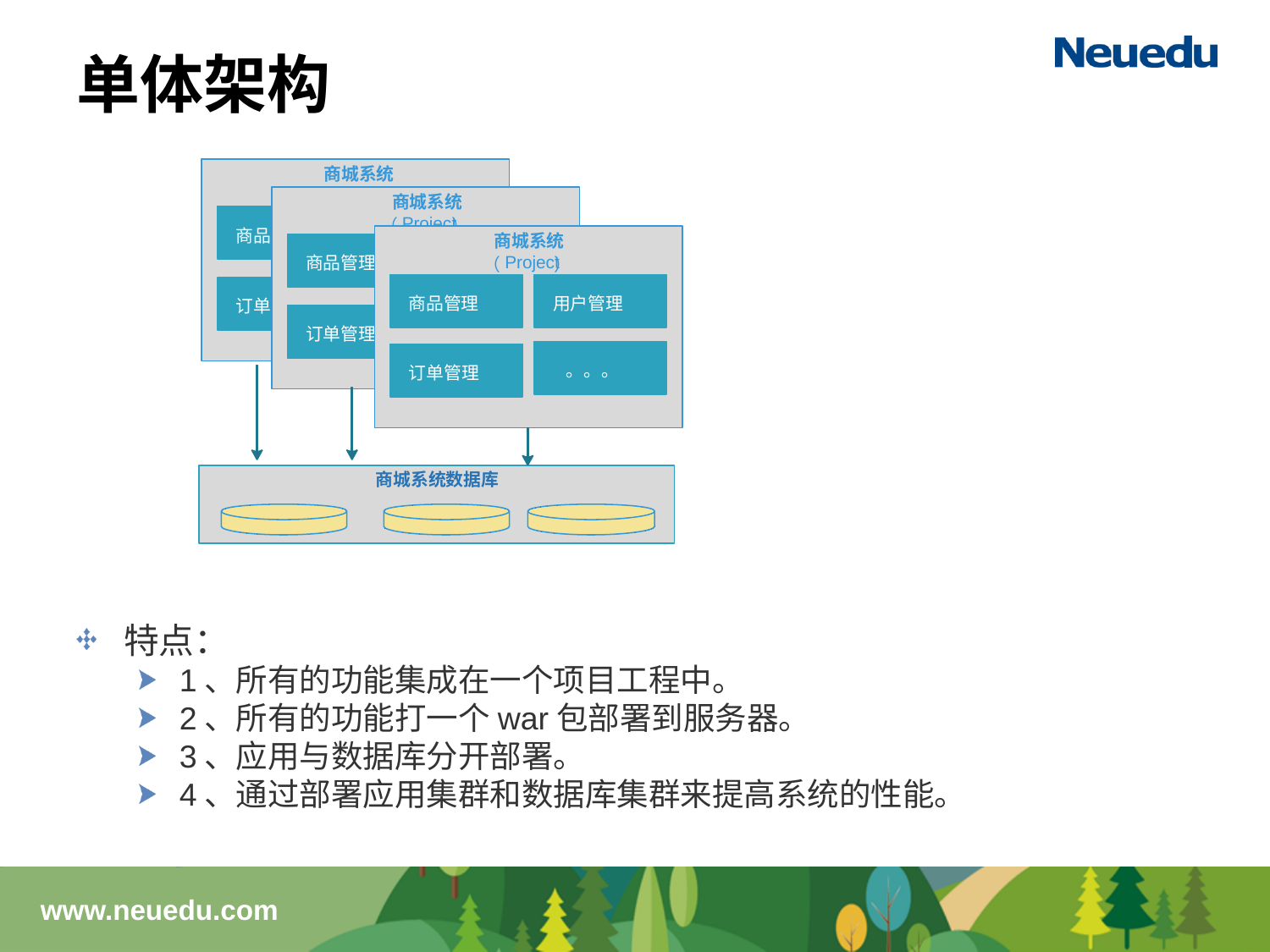

# 单体架构

特点：
1、所有的功能集成在一个项目工程中。
2、所有的功能打一个war包部署到服务器。
3、应用与数据库分开部署。
4、通过部署应用集群和数据库集群来提高系统的性能。

商城系统
Project
（
）

商城系统
Project
（
）

商品管理
用户管理

商城系统
Project
（
）

商品管理
用户管理

。。。
商品管理
用户管理
订单管理

。。。
订单管理

。。。
订单管理

商城系统数据库